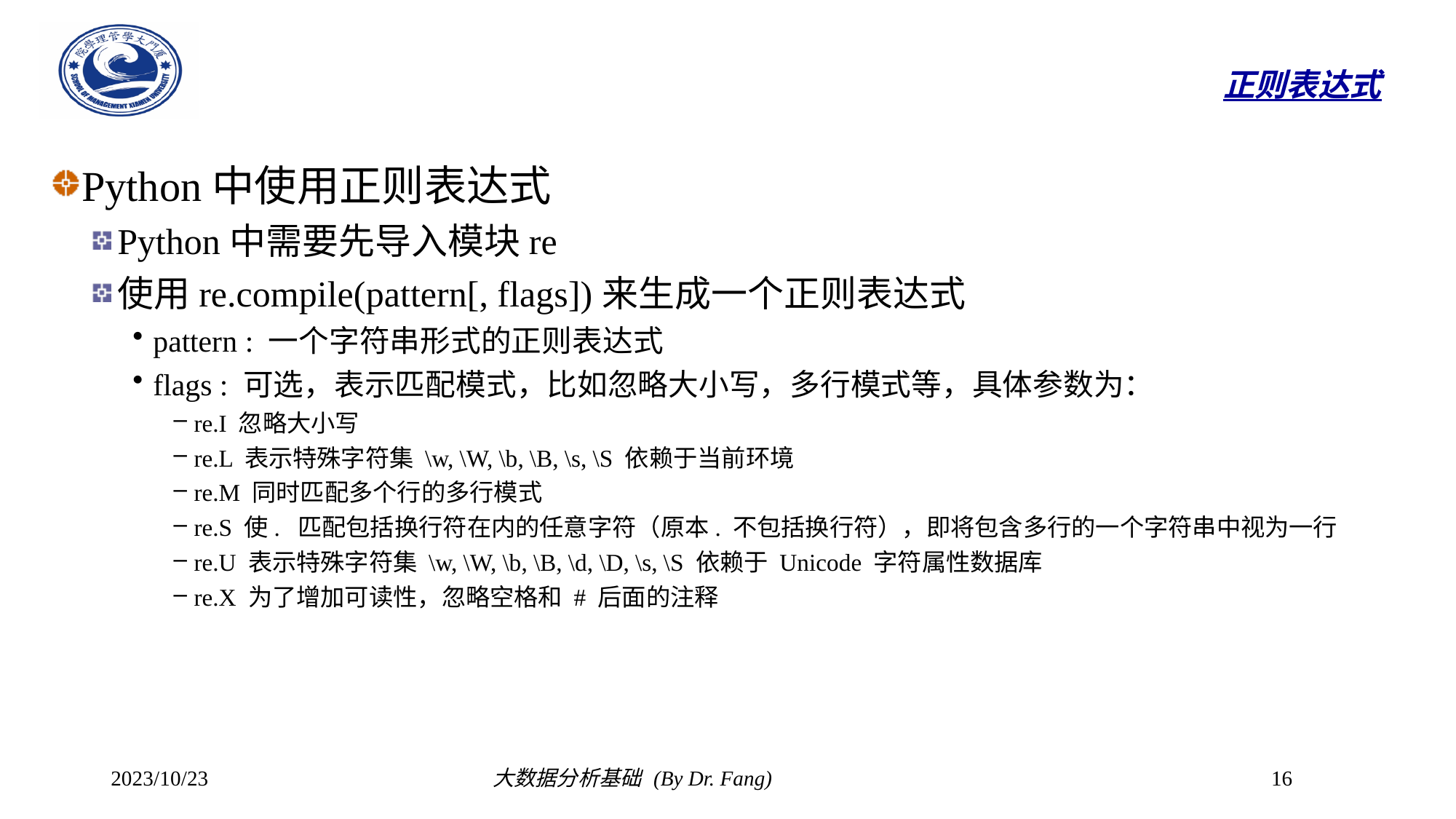

# 正则表达式
Python中使用正则表达式
Python中需要先导入模块re
使用re.compile(pattern[, flags])来生成一个正则表达式
pattern : 一个字符串形式的正则表达式
flags : 可选，表示匹配模式，比如忽略大小写，多行模式等，具体参数为：
re.I 忽略大小写
re.L 表示特殊字符集 \w, \W, \b, \B, \s, \S 依赖于当前环境
re.M 同时匹配多个行的多行模式
re.S 使.  匹配包括换行符在内的任意字符（原本. 不包括换行符），即将包含多行的一个字符串中视为一行
re.U 表示特殊字符集 \w, \W, \b, \B, \d, \D, \s, \S 依赖于 Unicode 字符属性数据库
re.X 为了增加可读性，忽略空格和 # 后面的注释

2023/10/23
大数据分析基础 (By Dr. Fang)
16